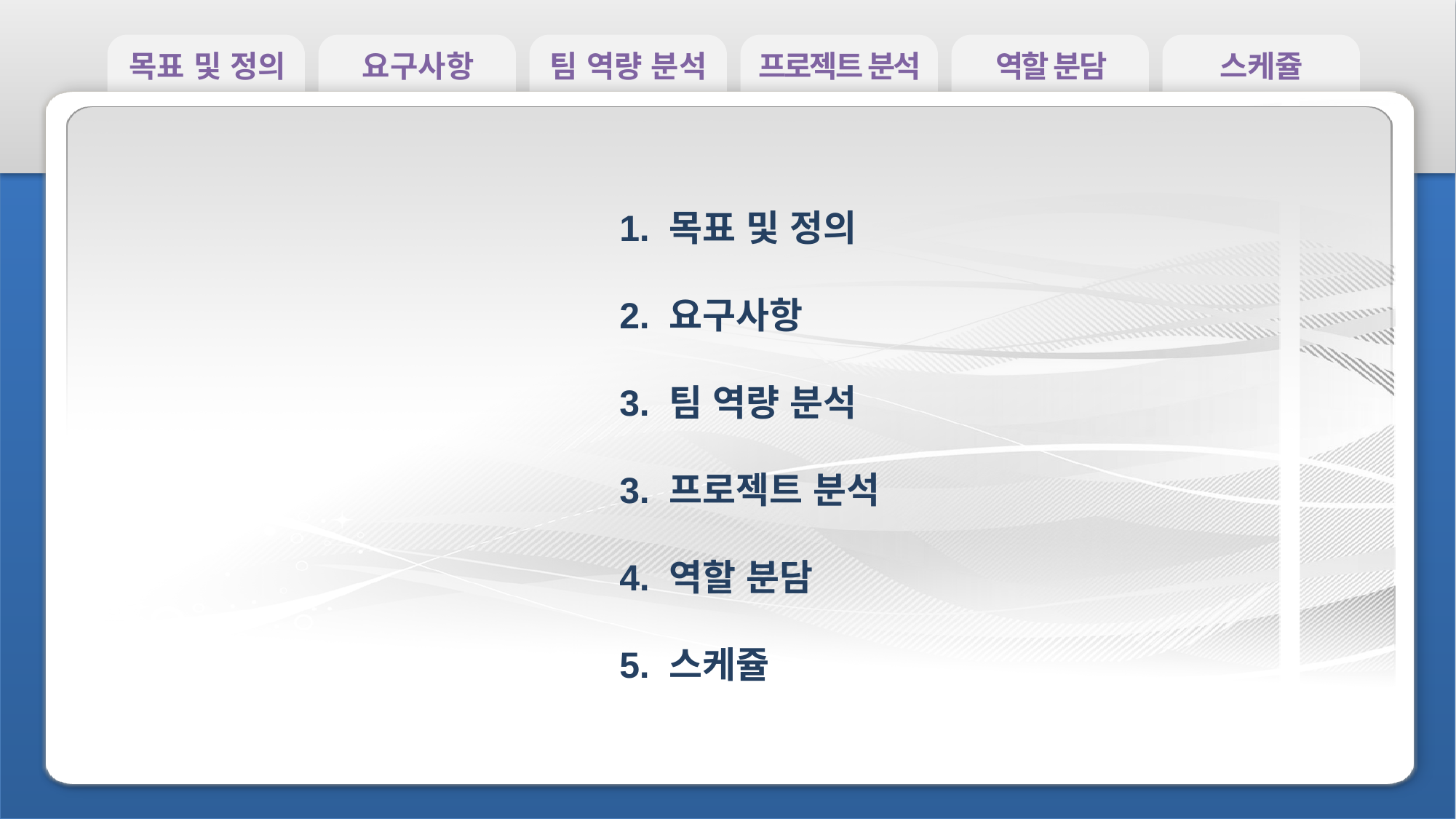

목표 및 정의
요구사항
팀 역량 분석
프로젝트 분석
역할 분담
스케쥴
1. 목표 및 정의

2. 요구사항

3. 팀 역량 분석

3. 프로젝트 분석

4. 역할 분담

5. 스케쥴